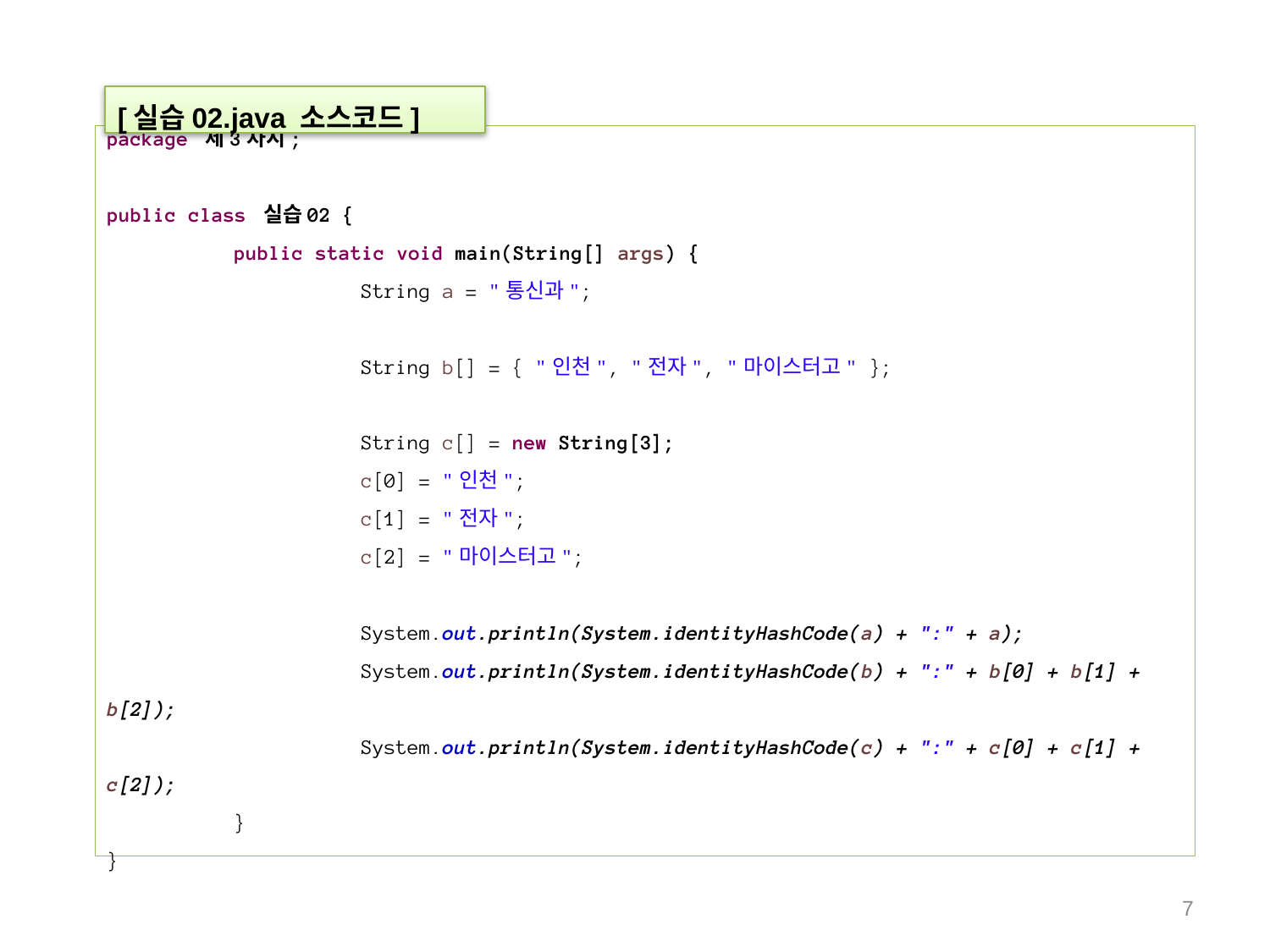

[실습02.java 소스코드]
package 제3차시;

public class 실습02 {
	public static void main(String[] args) {
		String a = "통신과";

		String b[] = { "인천", "전자", "마이스터고" };

		String c[] = new String[3];
		c[0] = "인천";
		c[1] = "전자";
		c[2] = "마이스터고";

		System.out.println(System.identityHashCode(a) + ":" + a);
		System.out.println(System.identityHashCode(b) + ":" + b[0] + b[1] + b[2]);
		System.out.println(System.identityHashCode(c) + ":" + c[0] + c[1] + c[2]);
	}
}
7